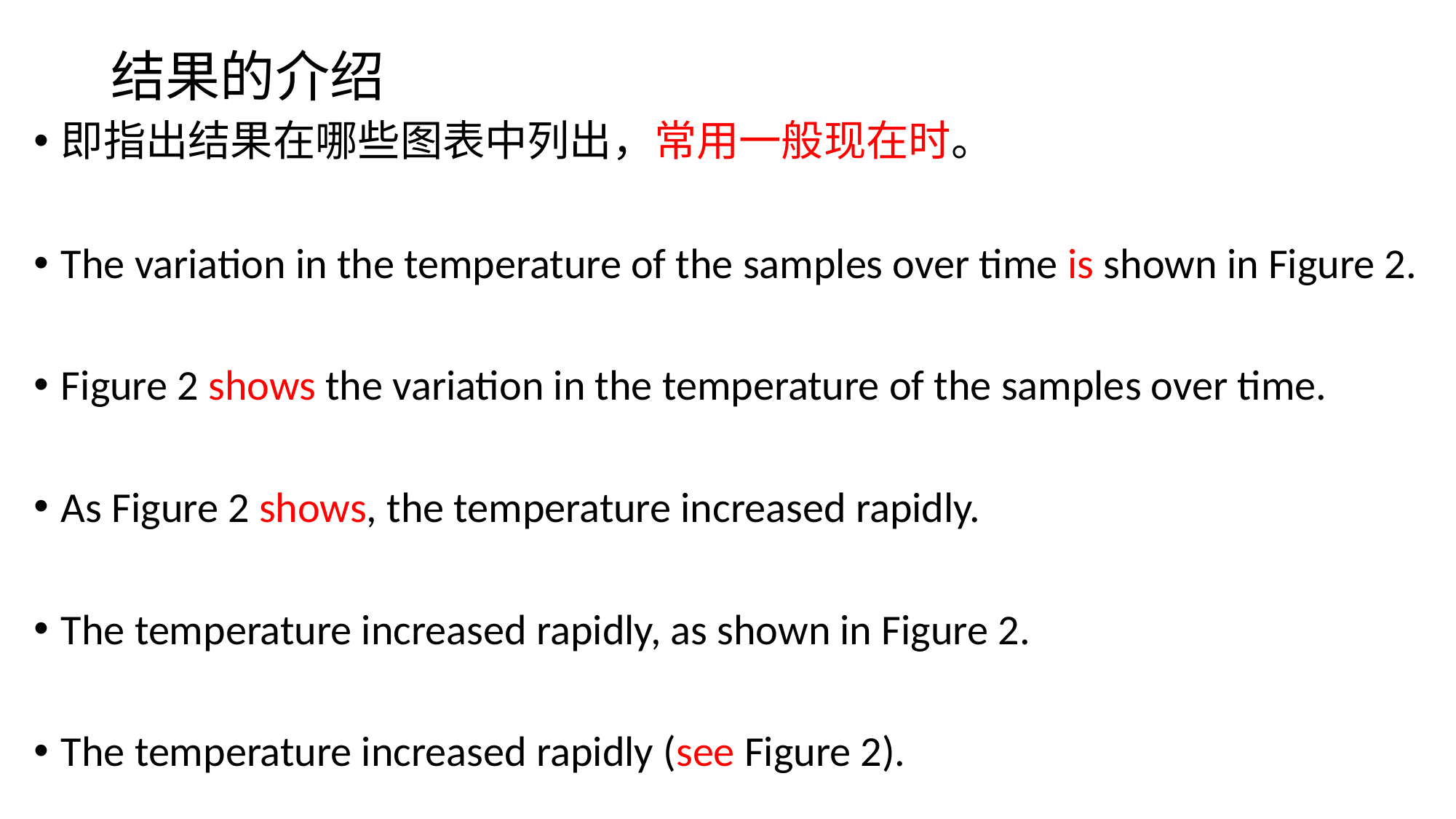

# 结果的介绍
即指出结果在哪些图表中列出，常用一般现在时。

The variation in the temperature of the samples over time is shown in Figure 2.

Figure 2 shows the variation in the temperature of the samples over time.

As Figure 2 shows, the temperature increased rapidly.

The temperature increased rapidly, as shown in Figure 2.

The temperature increased rapidly (see Figure 2).